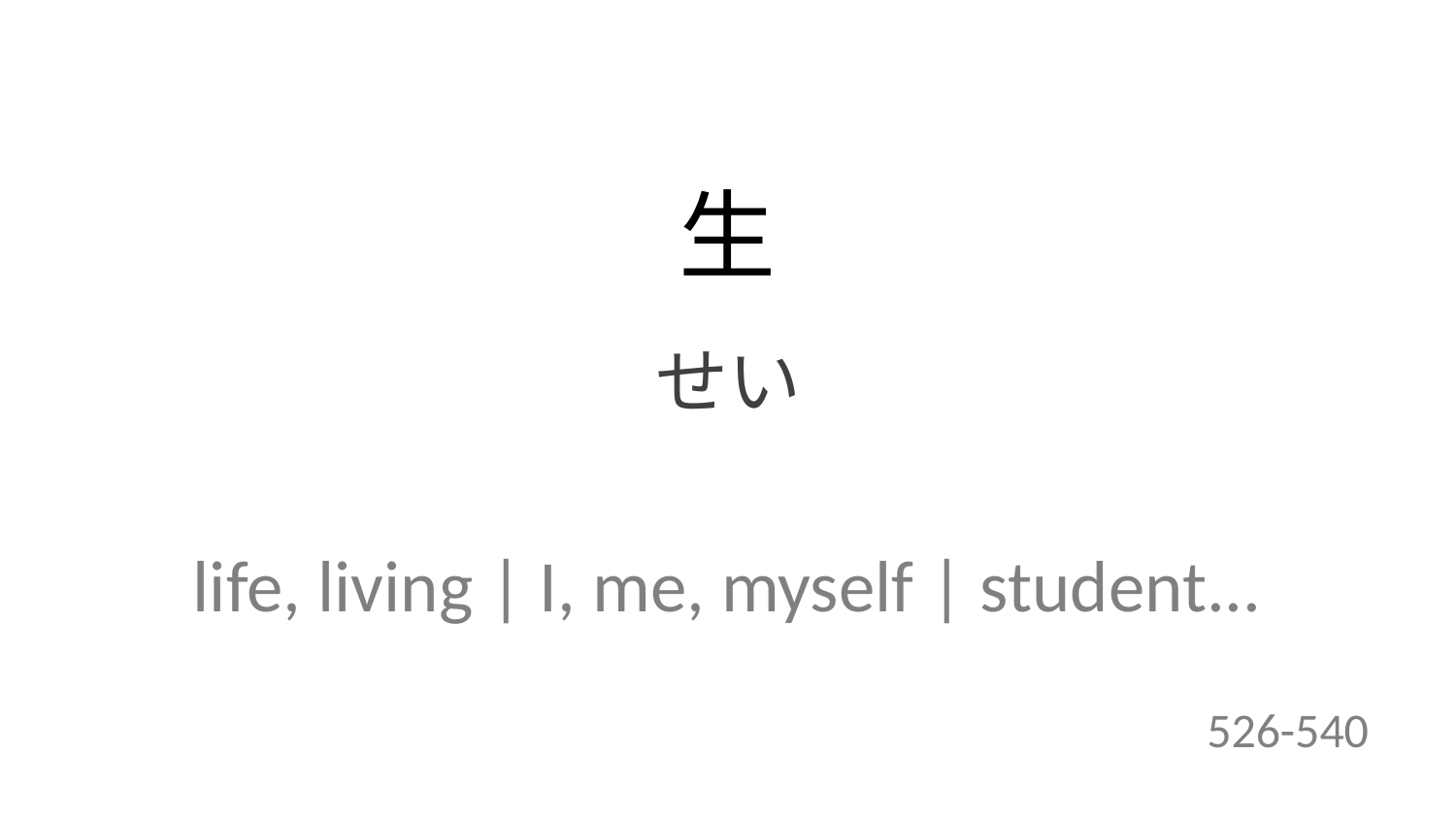

生

せい
life, living | I, me, myself | student...
526-540